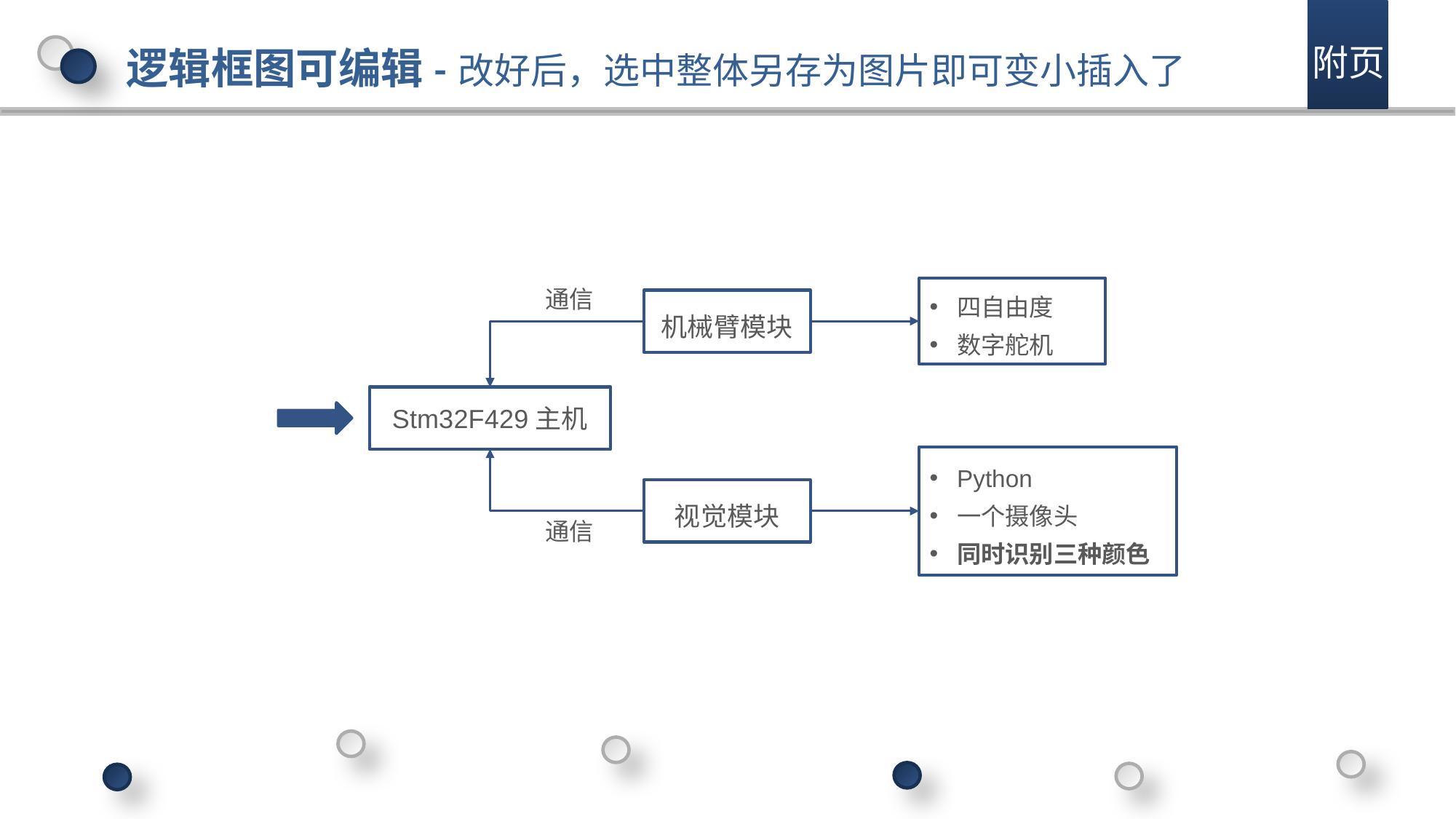

逻辑框图可编辑-改好后，选中整体另存为图片即可变小插入了
附页
四自由度
数字舵机
通信
机械臂模块
Stm32F429主机

Python
一个摄像头
同时识别三种颜色
视觉模块
通信